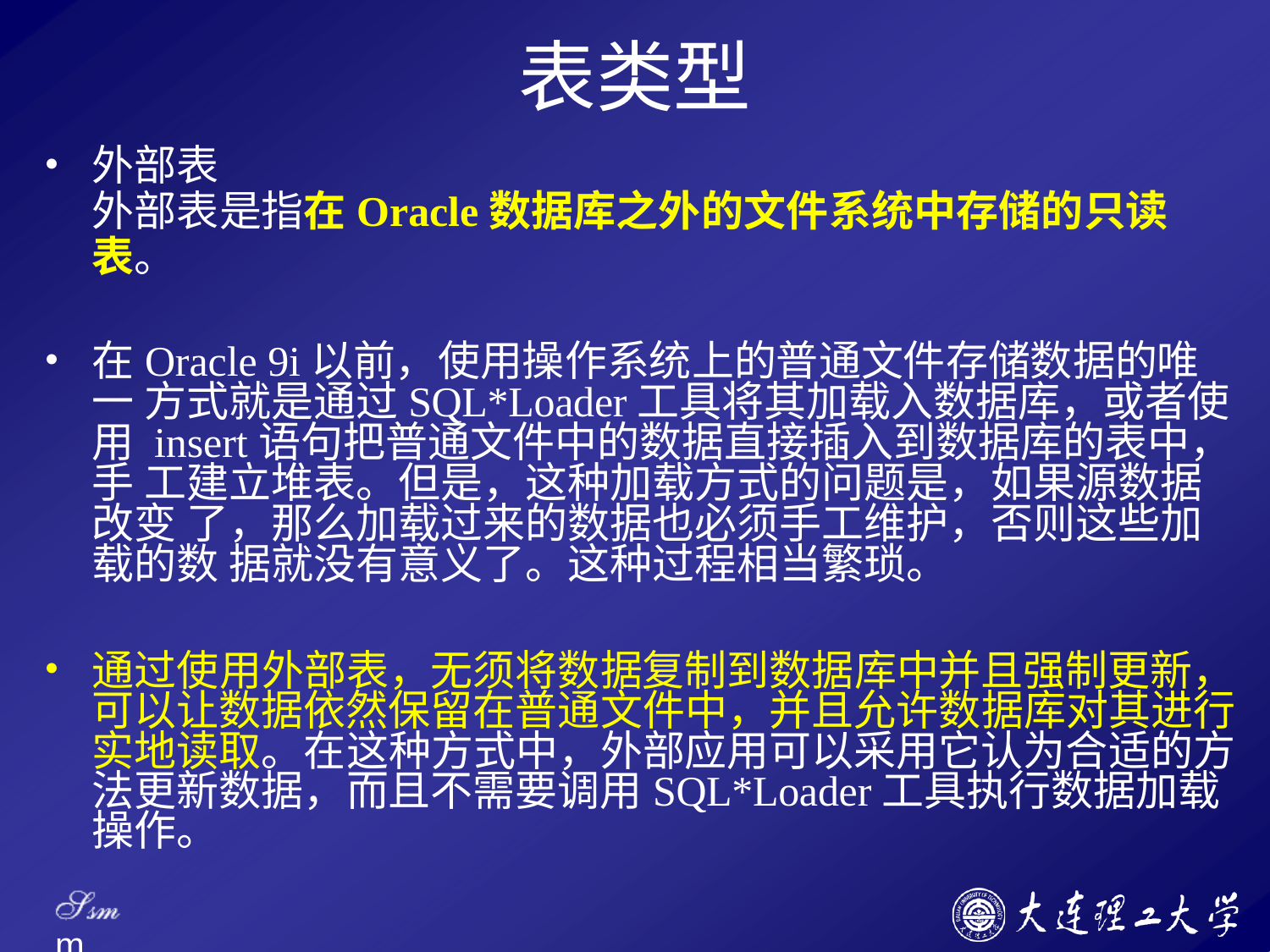

# 表类型
外部表
外部表是指在Oracle数据库之外的文件系统中存储的只读表。

在Oracle 9i以前，使用操作系统上的普通文件存储数据的唯一 方式就是通过SQL*Loader工具将其加载入数据库，或者使用 insert语句把普通文件中的数据直接插入到数据库的表中，手 工建立堆表。但是，这种加载方式的问题是，如果源数据改变 了，那么加载过来的数据也必须手工维护，否则这些加载的数 据就没有意义了。这种过程相当繁琐。

通过使用外部表，无须将数据复制到数据库中并且强制更新， 可以让数据依然保留在普通文件中，并且允许数据库对其进行 实地读取。在这种方式中，外部应用可以采用它认为合适的方 法更新数据，而且不需要调用SQL*Loader工具执行数据加载 操作。

Ssm